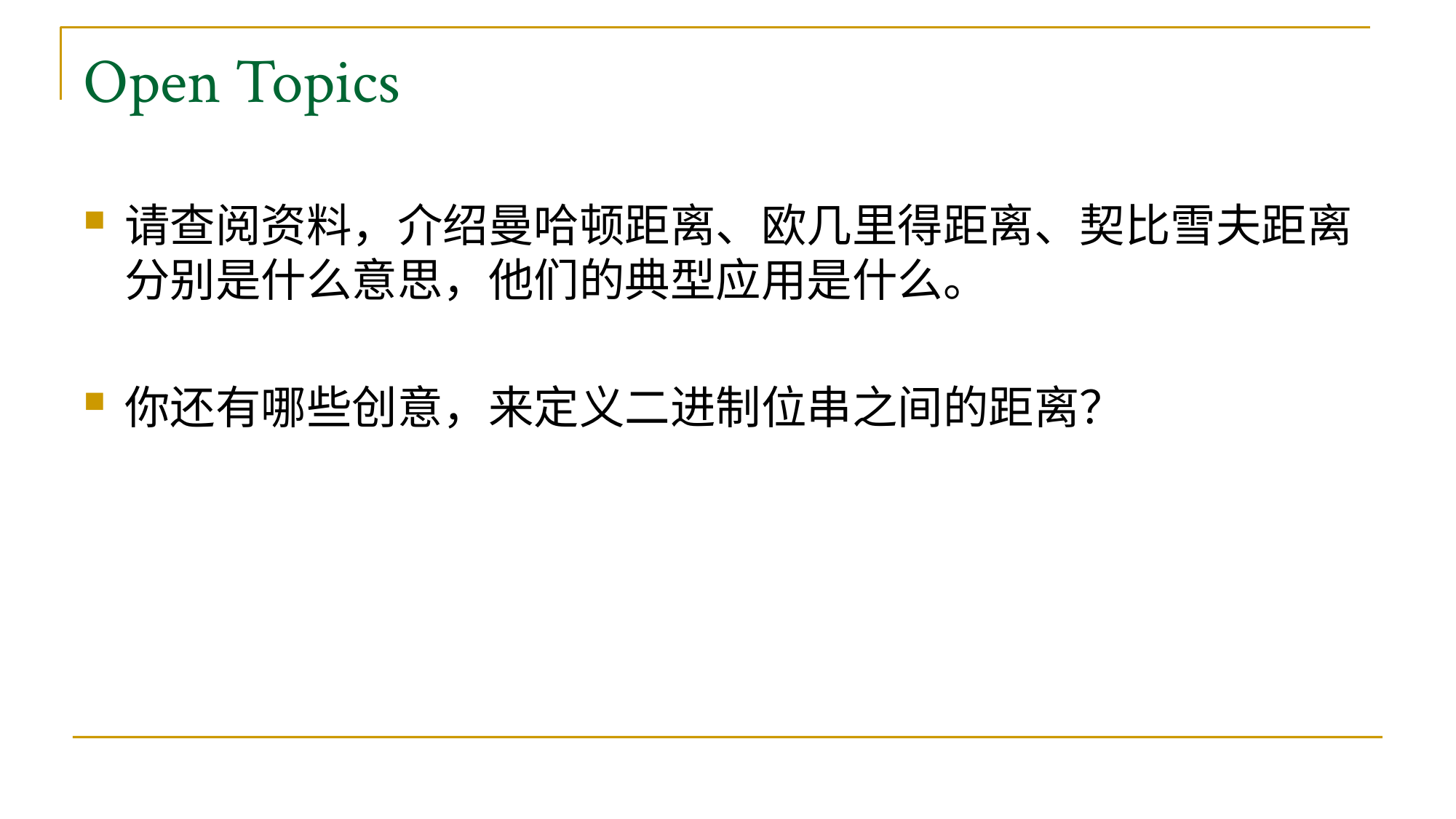

# Open Topics
请查阅资料，介绍曼哈顿距离、欧几里得距离、契比雪夫距离分别是什么意思，他们的典型应用是什么。

你还有哪些创意，来定义二进制位串之间的距离？